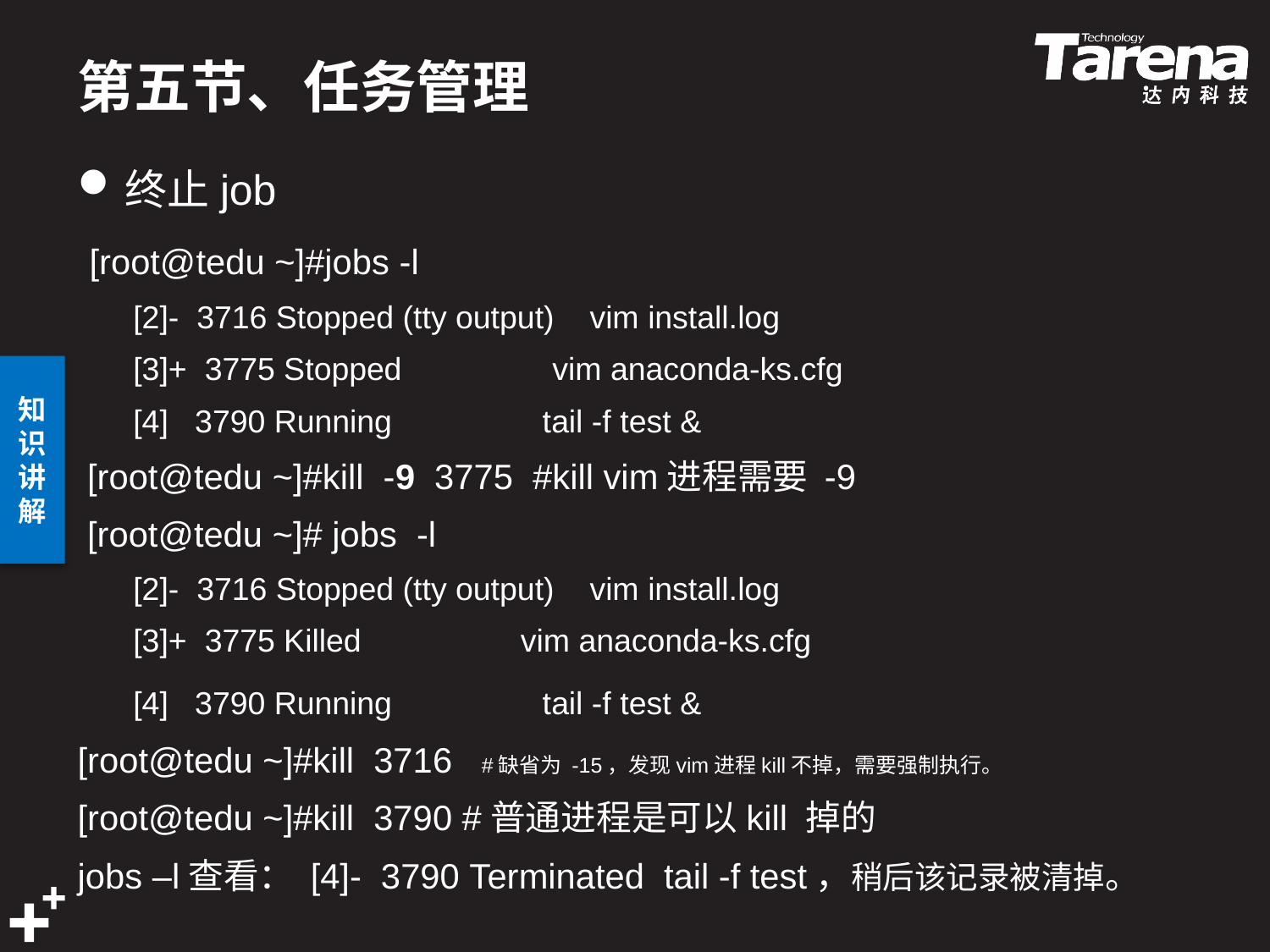

# 第五节、任务管理
终止job 
 [root@tedu ~]#jobs -l
[2]-  3716 Stopped (tty output)    vim install.log
[3]+  3775 Stopped                 vim anaconda-ks.cfg
[4]   3790 Running                 tail -f test &
 [root@tedu ~]#kill  -9  3775  #kill vim进程需要 -9
 [root@tedu ~]# jobs  -l
[2]-  3716 Stopped (tty output)    vim install.log
[3]+  3775 Killed                  vim anaconda-ks.cfg
[4]   3790 Running                 tail -f test &
[root@tedu ~]#kill  3716   #缺省为 -15，发现vim进程kill不掉，需要强制执行。
[root@tedu ~]#kill  3790 #普通进程是可以kill 掉的
jobs –l查看： [4]-  3790 Terminated  tail -f test，稍后该记录被清掉。